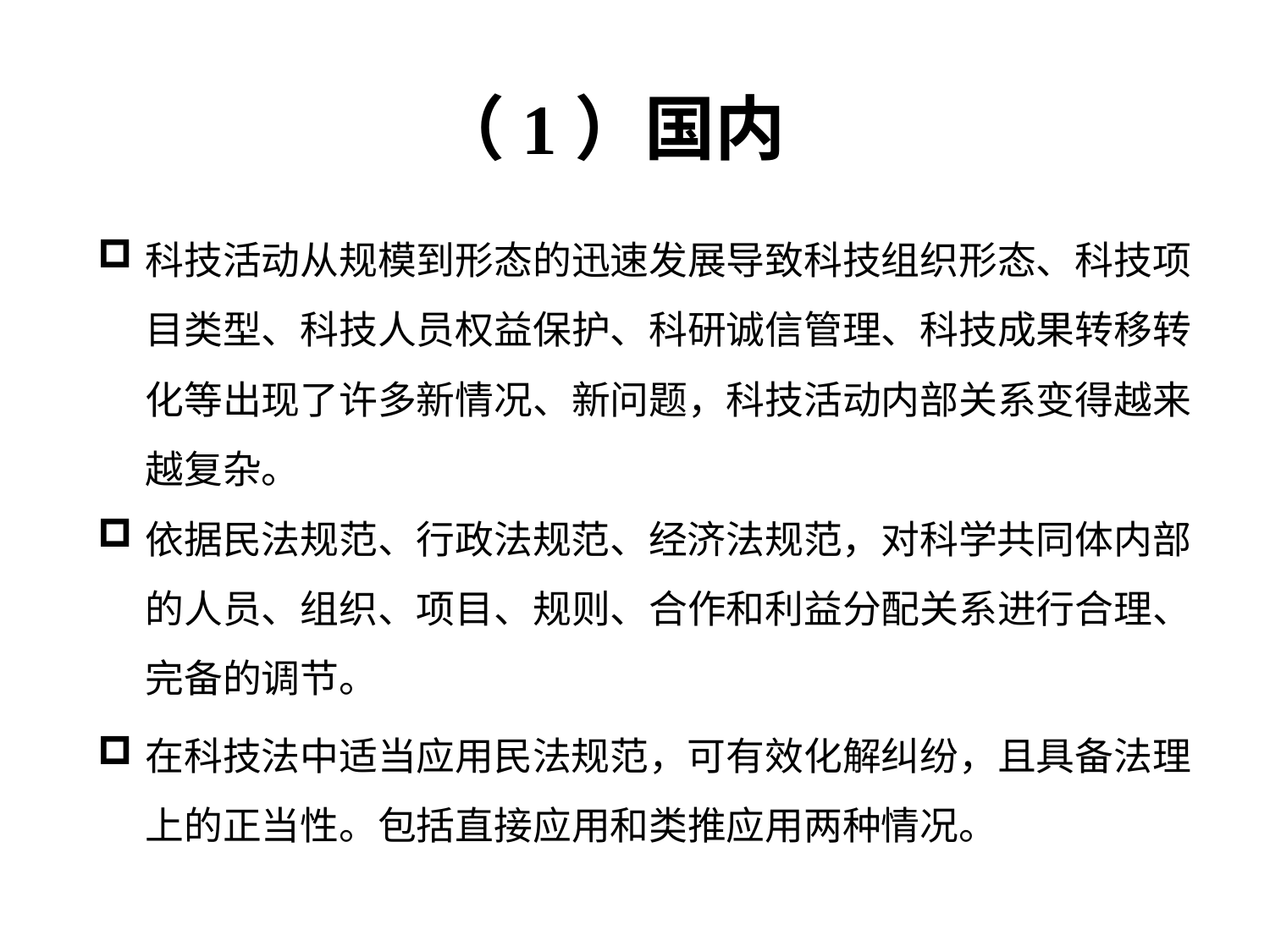

# （1）国内
科技活动从规模到形态的迅速发展导致科技组织形态、科技项目类型、科技人员权益保护、科研诚信管理、科技成果转移转化等出现了许多新情况、新问题，科技活动内部关系变得越来越复杂。
依据民法规范、行政法规范、经济法规范，对科学共同体内部的人员、组织、项目、规则、合作和利益分配关系进行合理、完备的调节。
在科技法中适当应用民法规范，可有效化解纠纷，且具备法理上的正当性。包括直接应用和类推应用两种情况。